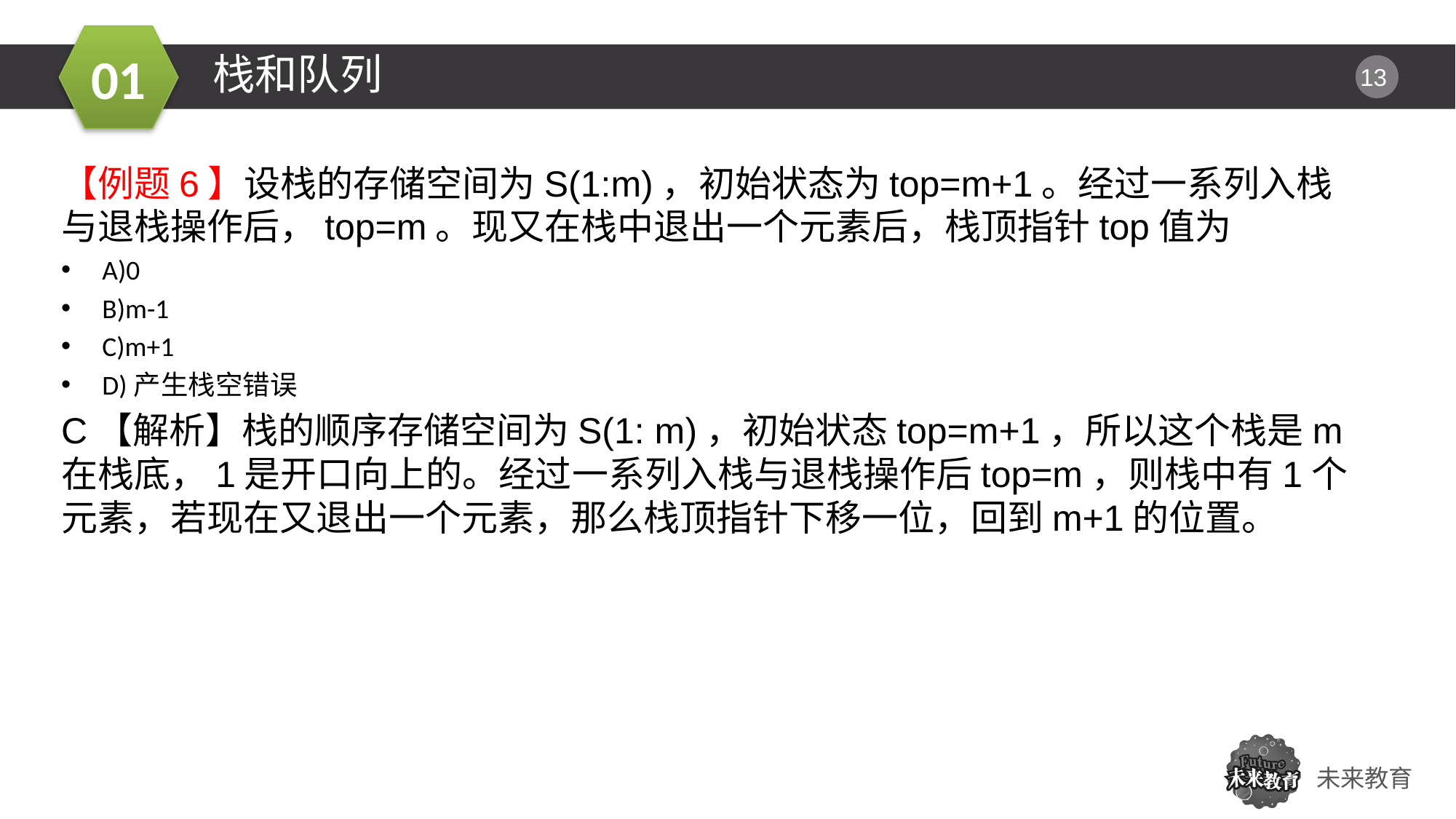

栈和队列
【例题6】设栈的存储空间为S(1:m)，初始状态为top=m+1。经过一系列入栈与退栈操作后，top=m。现又在栈中退出一个元素后，栈顶指针top值为
A)0
B)m-1
C)m+1
D)产生栈空错误
C【解析】栈的顺序存储空间为S(1: m)，初始状态top=m+1，所以这个栈是m在栈底，1是开口向上的。经过一系列入栈与退栈操作后top=m，则栈中有1个元素，若现在又退出一个元素，那么栈顶指针下移一位，回到m+1的位置。
01